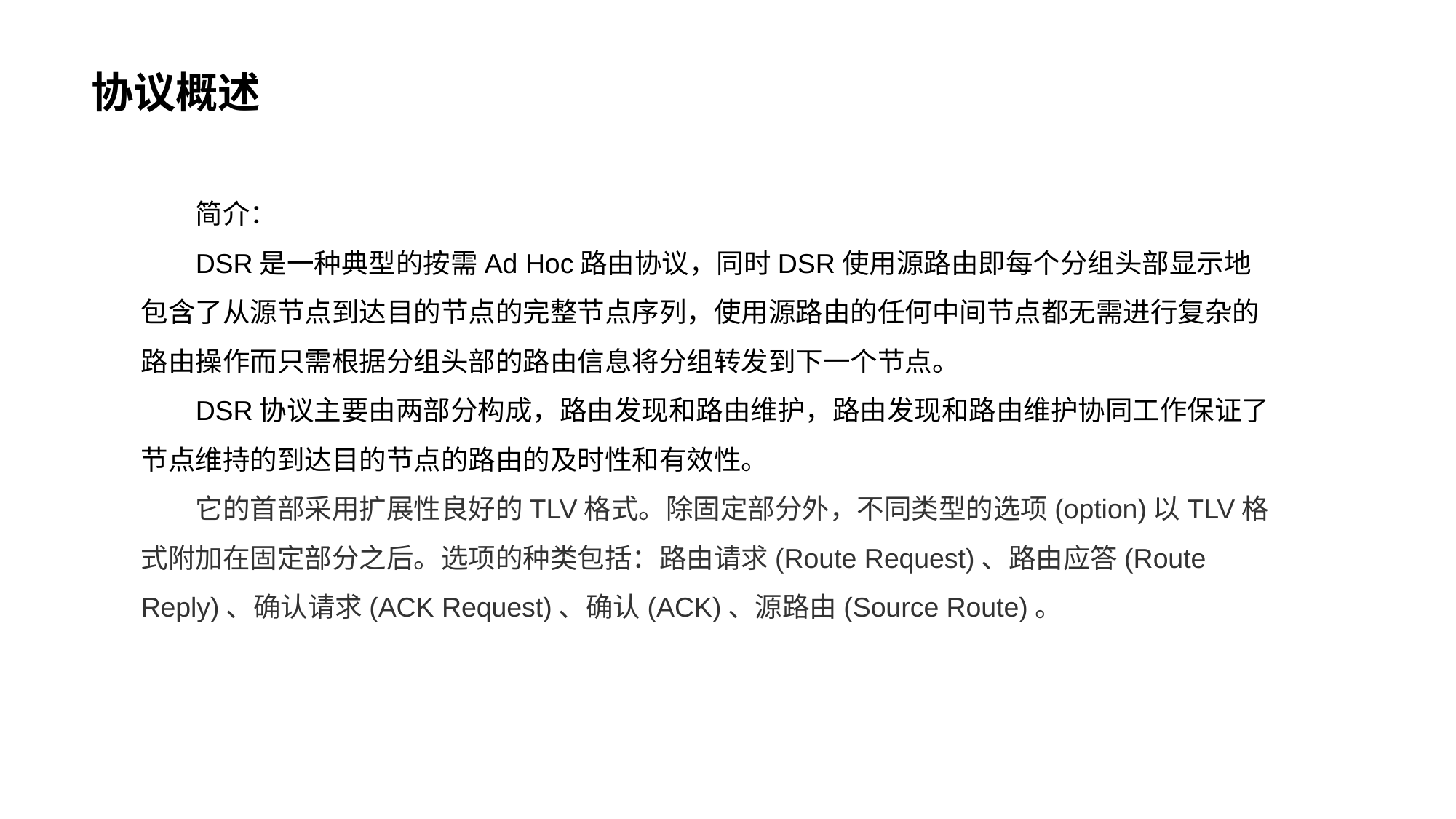

# 协议概述
简介：
DSR是一种典型的按需Ad Hoc路由协议，同时DSR使用源路由即每个分组头部显示地包含了从源节点到达目的节点的完整节点序列，使用源路由的任何中间节点都无需进行复杂的路由操作而只需根据分组头部的路由信息将分组转发到下一个节点。
DSR协议主要由两部分构成，路由发现和路由维护，路由发现和路由维护协同工作保证了节点维持的到达目的节点的路由的及时性和有效性。
它的首部采用扩展性良好的TLV格式。除固定部分外，不同类型的选项(option)以TLV格式附加在固定部分之后。选项的种类包括：路由请求(Route Request)、路由应答(Route Reply)、确认请求(ACK Request)、确认(ACK)、源路由(Source Route)。